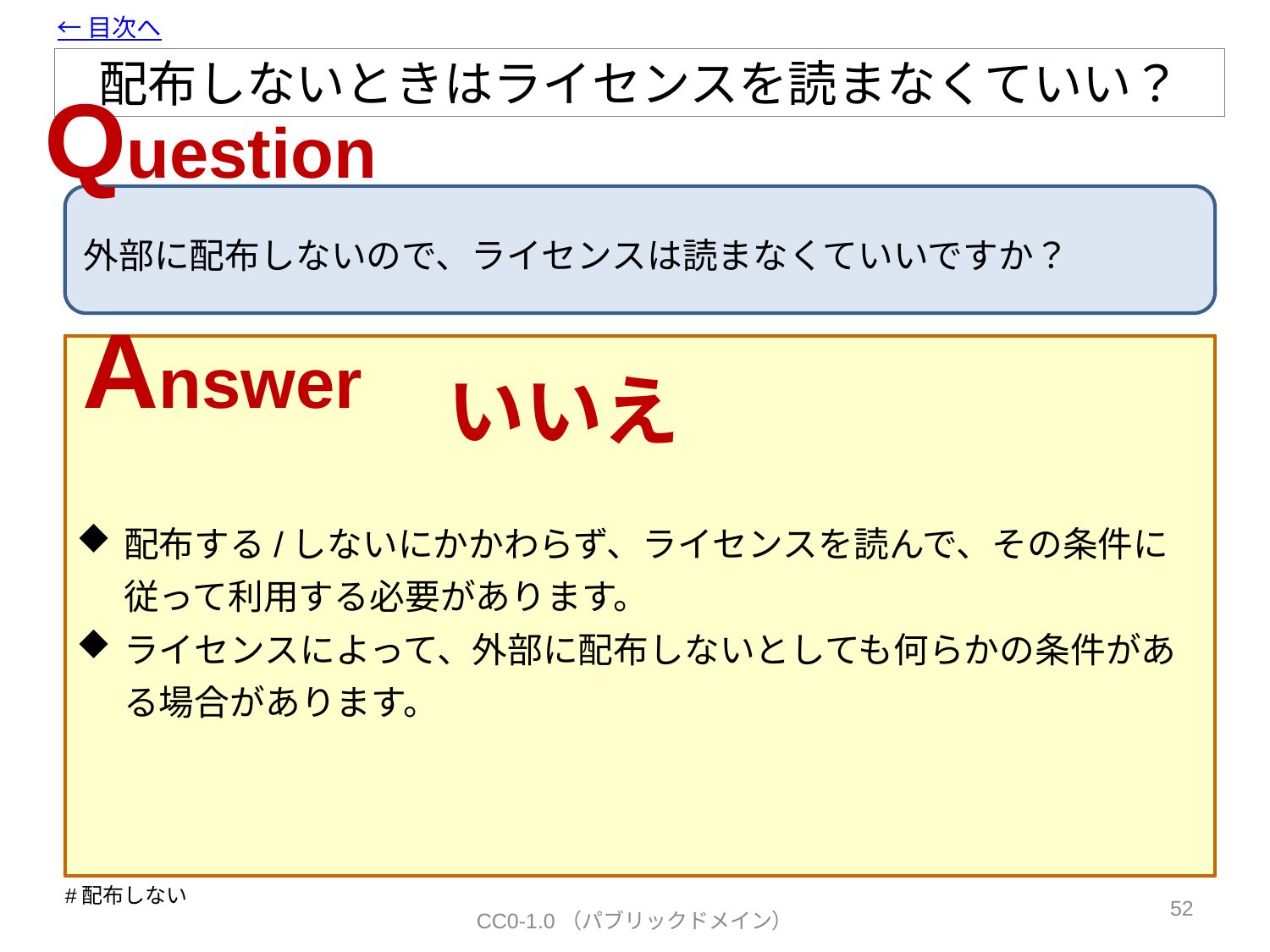

← 目次へ
# 配布しないときはライセンスを読まなくていい？
Question
外部に配布しないので、ライセンスは読まなくていいですか？
Answer

いいえ
配布する/しないにかかわらず、ライセンスを読んで、その条件に従って利用する必要があります。
ライセンスによって、外部に配布しないとしても何らかの条件がある場合があります。

#配布しない
52
CC0-1.0（パブリックドメイン）